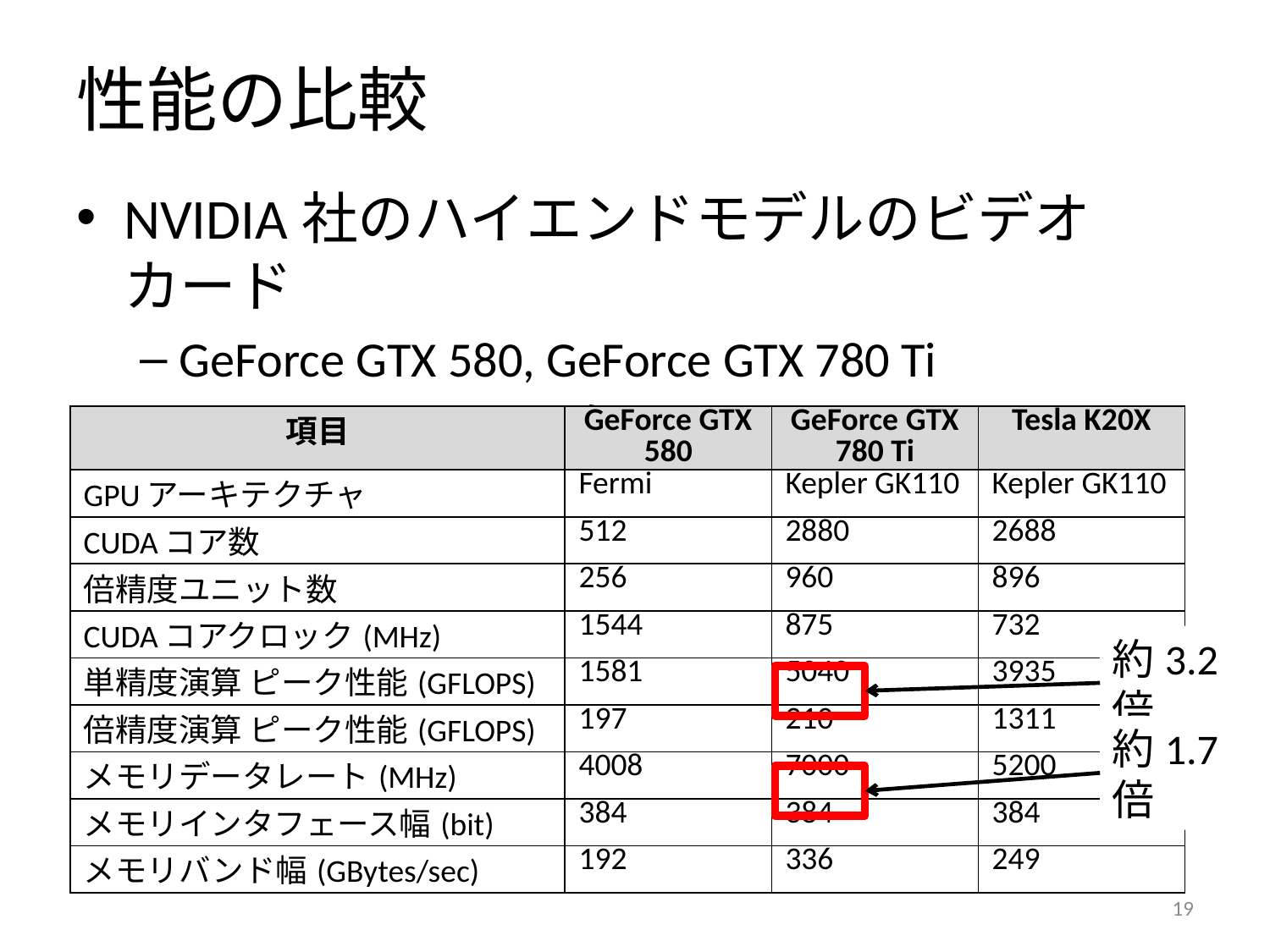

# 性能の比較
NVIDIA社のハイエンドモデルのビデオカード
GeForce GTX 580, GeForce GTX 780 Ti
Tesla K20X はHPC向け
| 項目 | GeForce GTX 580 | GeForce GTX 780 Ti | Tesla K20X |
| --- | --- | --- | --- |
| GPUアーキテクチャ | Fermi | Kepler GK110 | Kepler GK110 |
| CUDAコア数 | 512 | 2880 | 2688 |
| 倍精度ユニット数 | 256 | 960 | 896 |
| CUDAコアクロック(MHz) | 1544 | 875 | 732 |
| 単精度演算 ピーク性能(GFLOPS) | 1581 | 5040 | 3935 |
| 倍精度演算 ピーク性能(GFLOPS) | 197 | 210 | 1311 |
| メモリデータレート(MHz) | 4008 | 7000 | 5200 |
| メモリインタフェース幅(bit) | 384 | 384 | 384 |
| メモリバンド幅(GBytes/sec) | 192 | 336 | 249 |
約3.2倍

約1.7倍

19